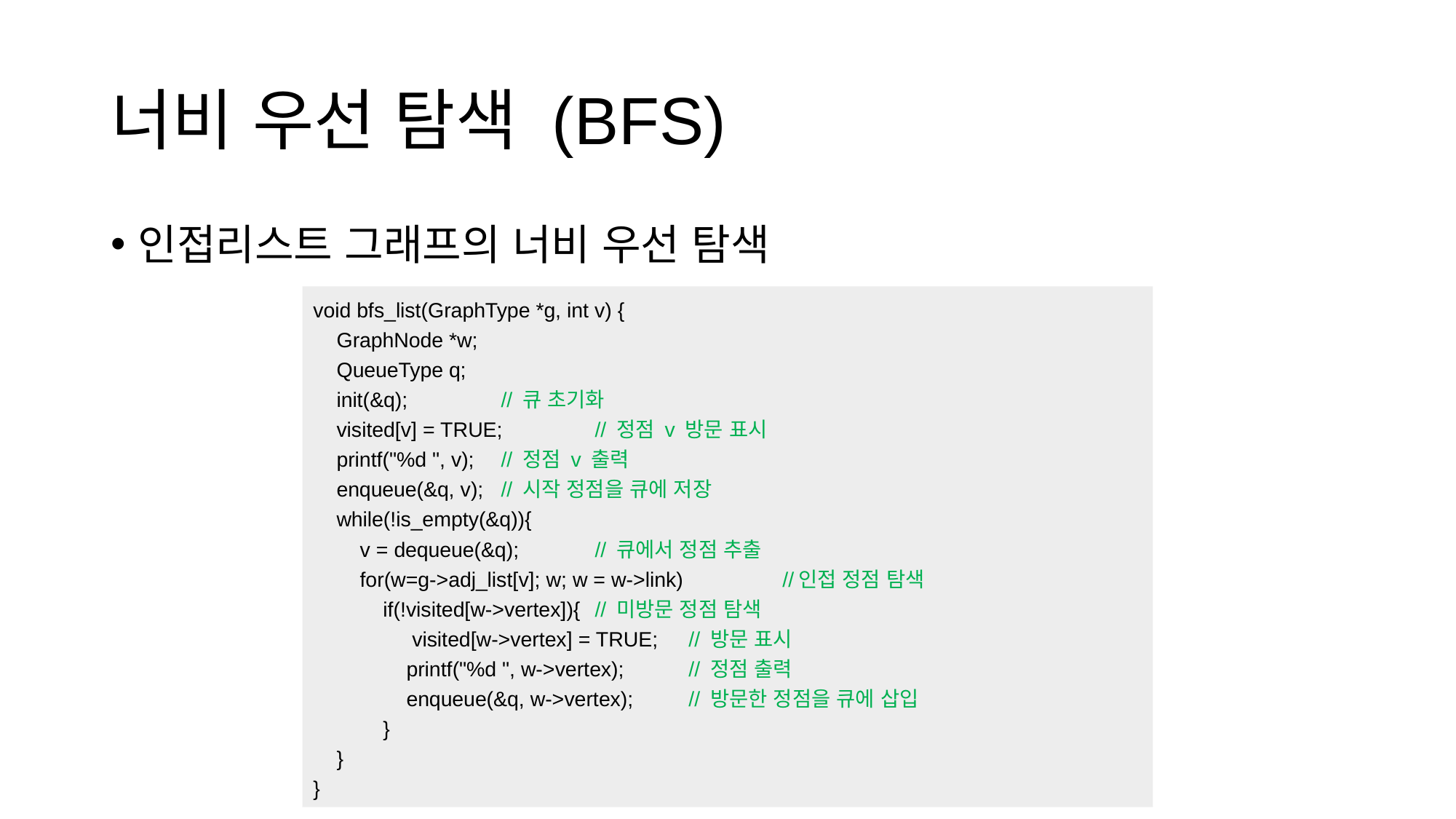

# 너비 우선 탐색 (BFS)
인접리스트 그래프의 너비 우선 탐색
void bfs_list(GraphType *g, int v) {
    GraphNode *w;
    QueueType q;
    init(&q); 		// 큐 초기화
    visited[v] = TRUE; 	// 정점 v 방문 표시
    printf("%d ", v); 		// 정점 v 출력
    enqueue(&q, v); 		// 시작 정점을 큐에 저장
    while(!is_empty(&q)){
        v = dequeue(&q); 	// 큐에서 정점 추출
        for(w=g->adj_list[v]; w; w = w->link) 	//인접 정점 탐색
            if(!visited[w->vertex]){ 		// 미방문 정점 탐색
                 visited[w->vertex] = TRUE;  		// 방문 표시
                printf("%d ", w->vertex);    		// 정점 출력
                enqueue(&q, w->vertex); 		// 방문한 정점을 큐에 삽입
            }
    }
}